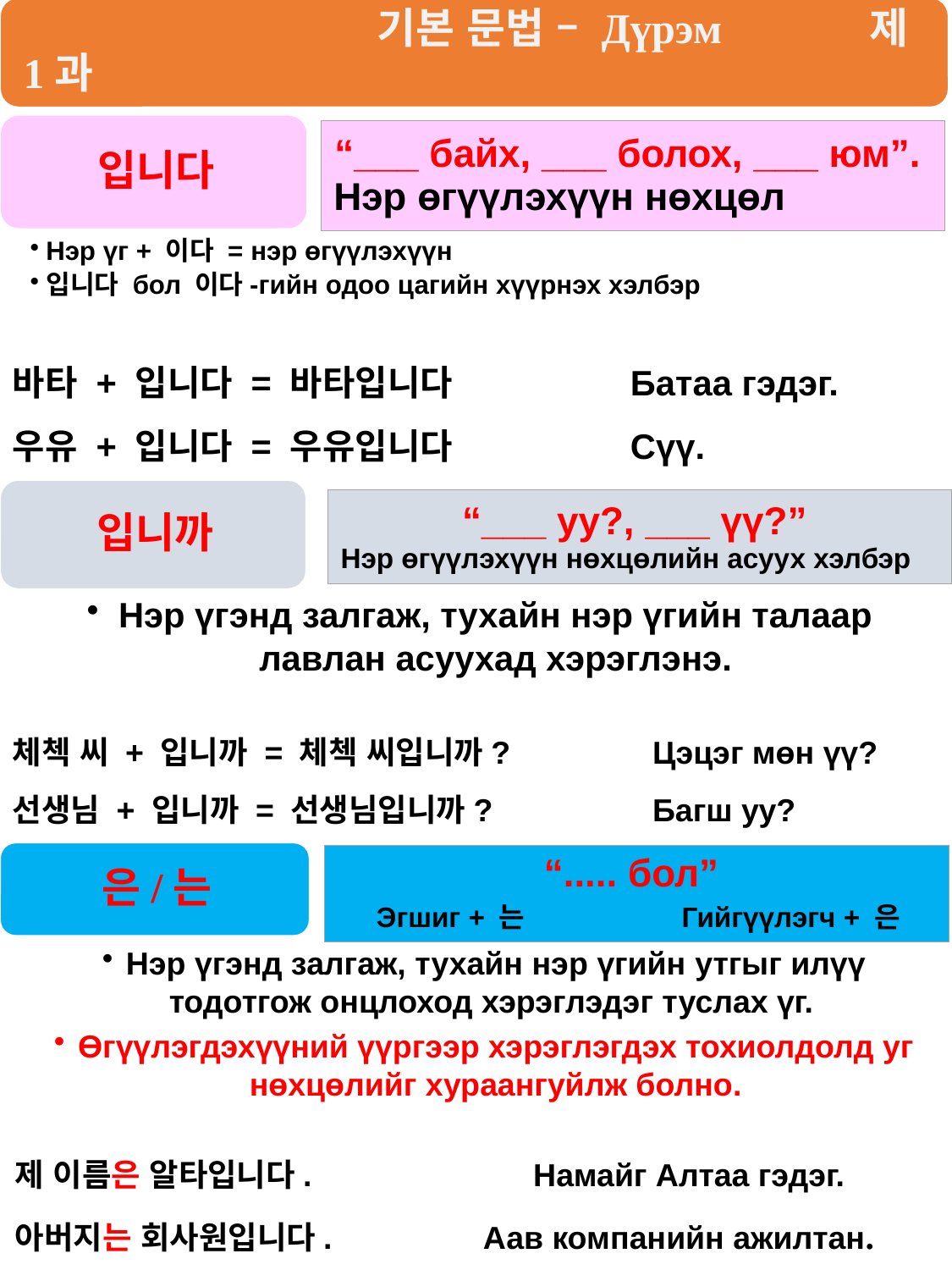

기본 문법 – Дүрэм             제1과
입니다
Нэр үг + 이다 = нэр өгүүлэхүүн
입니다 бол 이다-гийн одоо цагийн хүүрнэх хэлбэр
| “\_\_\_ байх, \_\_\_ болох, \_\_\_ юм”. Нэр өгүүлэхүүн нөхцөл |
| --- |
바타 + 입니다 = 바타입니다                 Батаа гэдэг.
우유 + 입니다 = 우유입니다                 Сүү.
입니까
Нэр үгэнд залгаж, тухайн нэр үгийн талаар лавлан асуухад хэрэглэнэ.
| “\_\_\_ уу?, \_\_\_ үү?” Нэр өгүүлэхүүн нөхцөлийн асуух хэлбэр |
| --- |
체첵 씨 + 입니까 = 체첵 씨입니까?                Цэцэг мөн үү?
선생님 + 입니까 = 선생님입니까?                  Багш уу?
은/는
Нэр үгэнд залгаж, тухайн нэр үгийн утгыг илүү тодотгож онцлоход хэрэглэдэг туслах үг.
Өгүүлэгдэхүүний үүргээр хэрэглэгдэх тохиолдолд уг нөхцөлийг хураангуйлж болно.
| “..... бол” Эгшиг + 는 Гийгүүлэгч + 은 |
| --- |
제 이름은 알타입니다.                         Намайг Алтаа гэдэг.      아버지는 회사원입니다.                 Аав компанийн ажилтан.